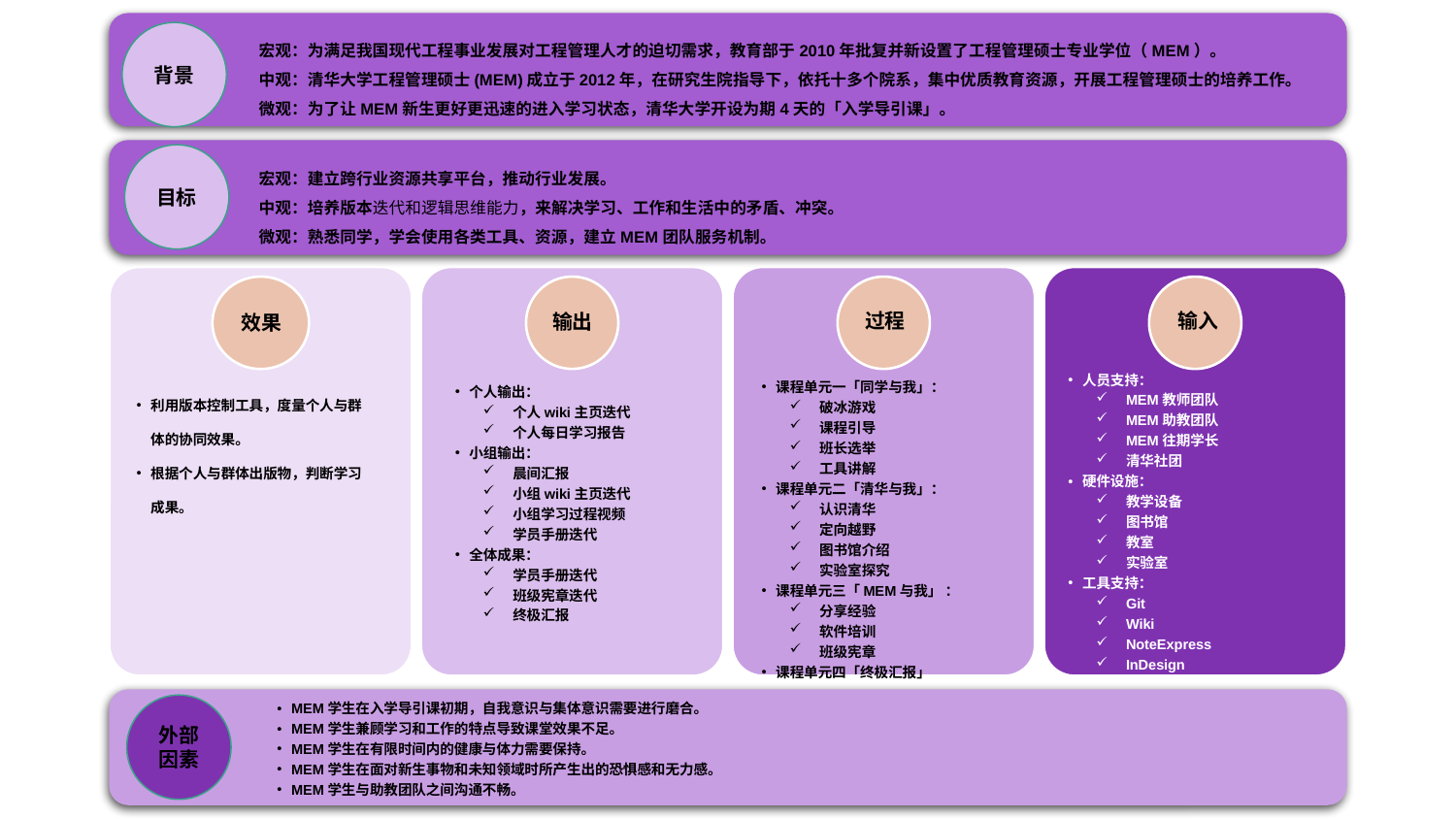

背景
宏观：为满足我国现代工程事业发展对工程管理人才的迫切需求，教育部于2010年批复并新设置了工程管理硕士专业学位（MEM）。
中观：清华大学工程管理硕士(MEM)成立于2012年，在研究生院指导下，依托十多个院系，集中优质教育资源，开展工程管理硕士的培养工作。
微观：为了让MEM新生更好更迅速的进入学习状态，清华大学开设为期4天的「入学导引课」。

目标
宏观：建立跨行业资源共享平台，推动行业发展。
中观：培养版本迭代和逻辑思维能力，来解决学习、工作和生活中的矛盾、冲突。
微观：熟悉同学，学会使用各类工具、资源，建立MEM团队服务机制。

过程
输入
输出
效果
人员支持：
MEM教师团队
MEM助教团队
MEM往期学长
清华社团
硬件设施：
教学设备
图书馆
教室
实验室
工具支持：
Git
Wiki
NoteExpress
InDesign

课程单元一「同学与我」：
破冰游戏
课程引导
班长选举
工具讲解
课程单元二「清华与我」：
认识清华
定向越野
图书馆介绍
实验室探究
课程单元三「MEM与我」 ：
分享经验
软件培训
班级宪章
课程单元四「终极汇报」

利用版本控制工具，度量个人与群体的协同效果。
根据个人与群体出版物，判断学习成果。
个人输出：
个人wiki主页迭代
个人每日学习报告
小组输出：
晨间汇报
小组wiki主页迭代
小组学习过程视频
学员手册迭代
全体成果：
学员手册迭代
班级宪章迭代
终极汇报

MEM学生在入学导引课初期，自我意识与集体意识需要进行磨合。
MEM学生兼顾学习和工作的特点导致课堂效果不足。
MEM学生在有限时间内的健康与体力需要保持。
MEM学生在面对新生事物和未知领域时所产生出的恐惧感和无力感。
MEM学生与助教团队之间沟通不畅。
外部因素